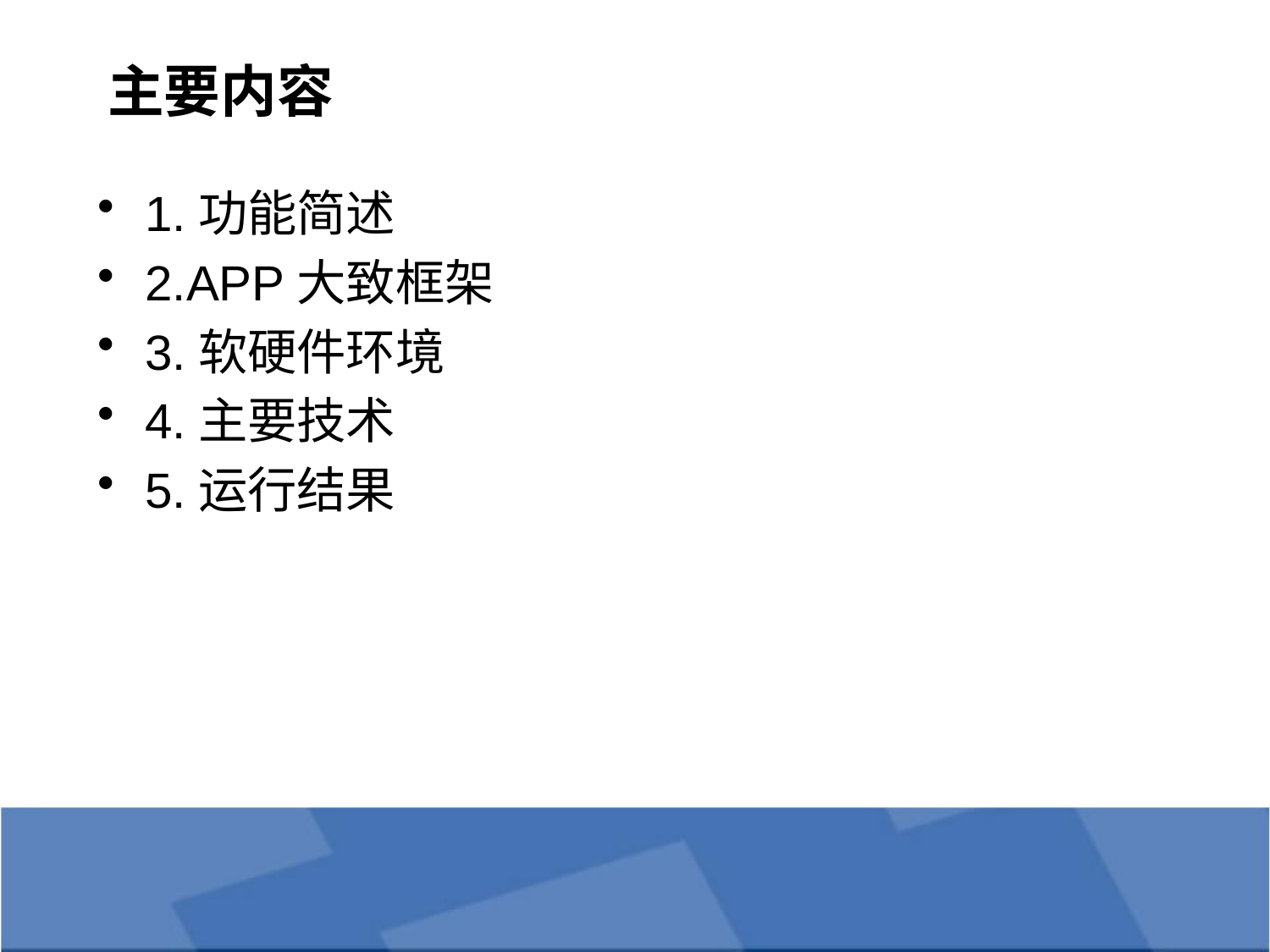

# 主要内容
1.功能简述
2.APP大致框架
3.软硬件环境
4.主要技术
5.运行结果